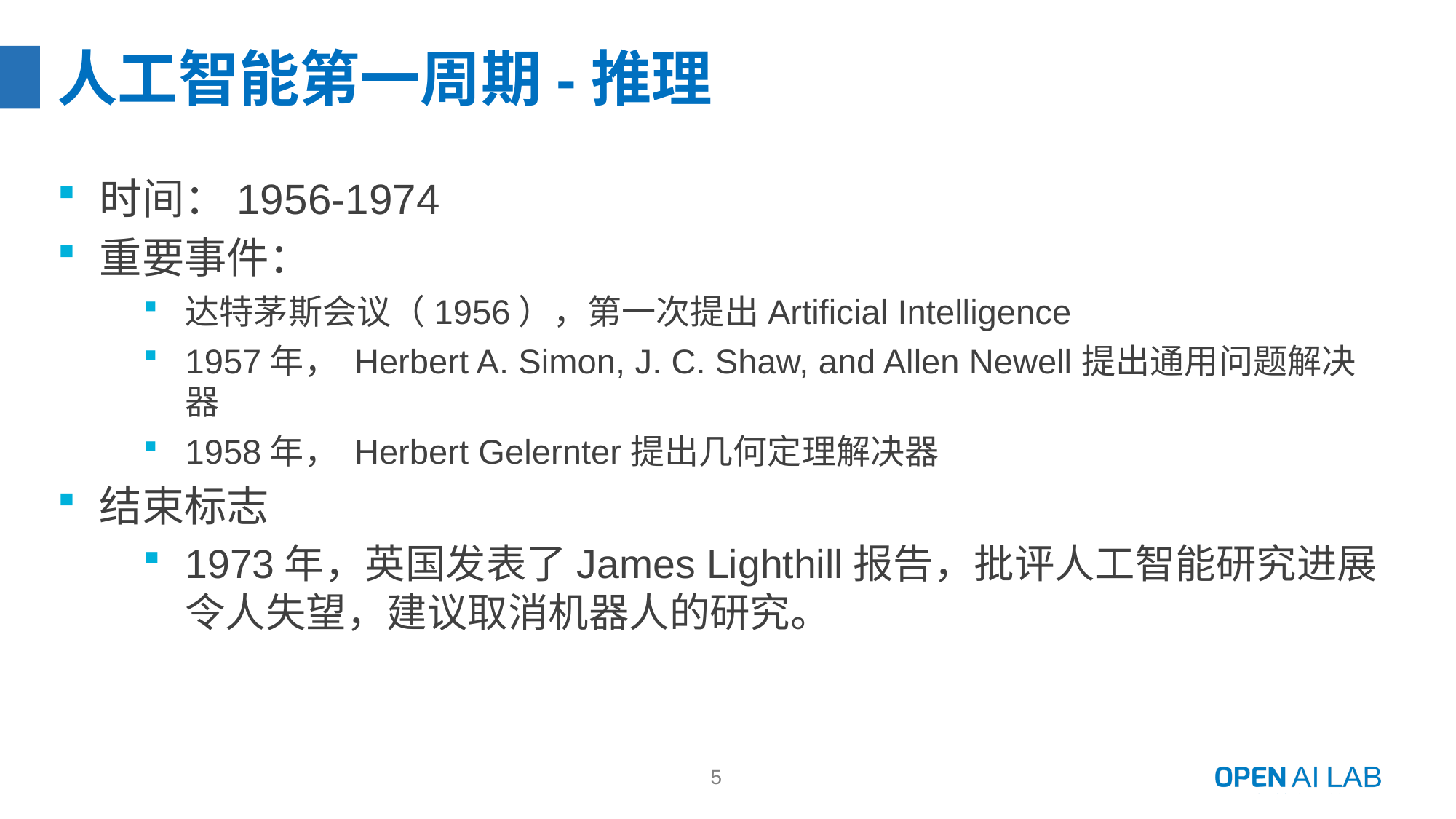

# 人工智能第一周期-推理

时间：1956-1974
重要事件：
达特茅斯会议（1956），第一次提出Artificial Intelligence
1957年， Herbert A. Simon, J. C. Shaw, and Allen Newell提出通用问题解决器
1958年， Herbert Gelernter提出几何定理解决器
结束标志
1973年，英国发表了James Lighthill报告，批评人工智能研究进展令人失望，建议取消机器人的研究。